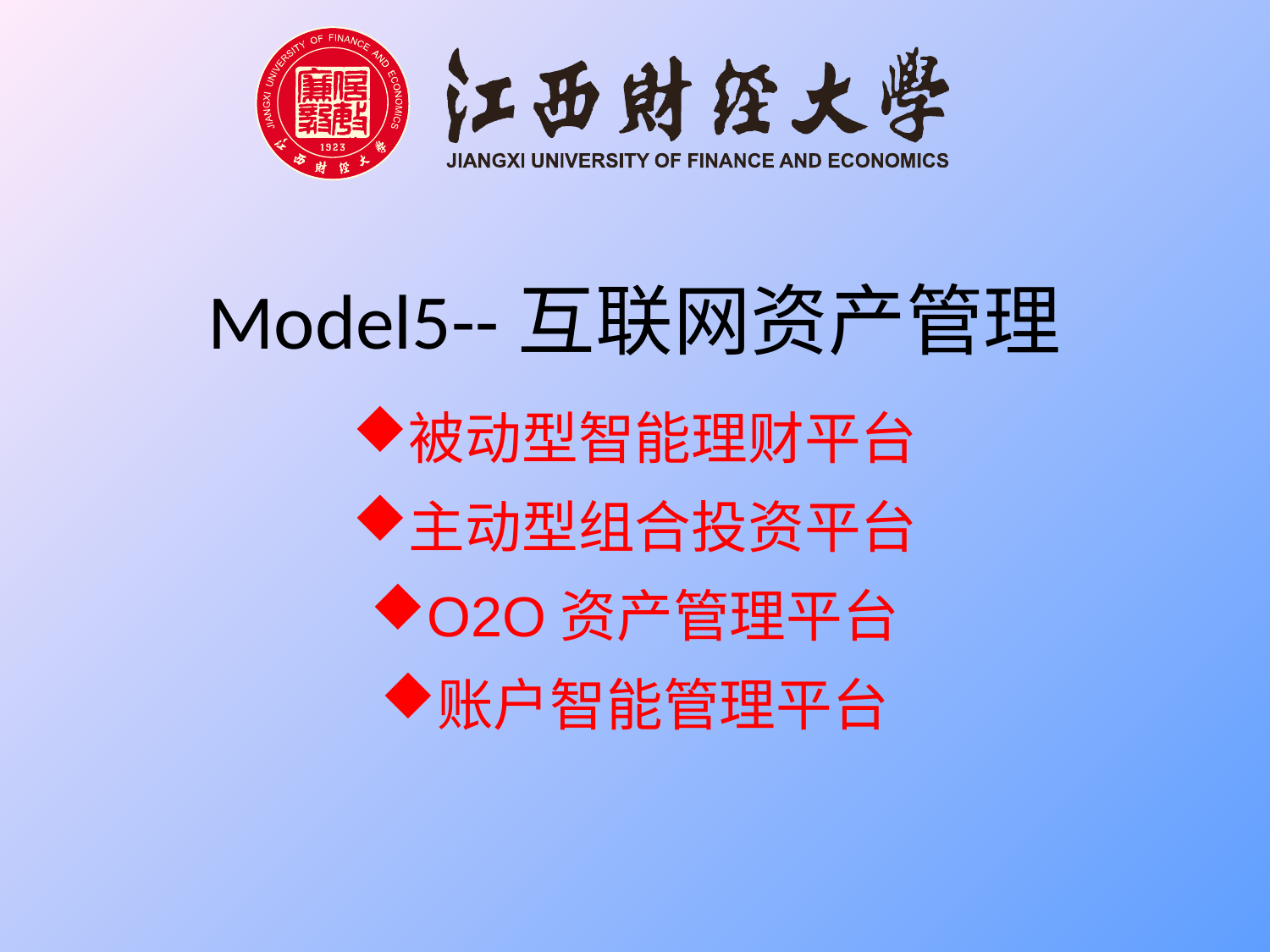

Model5--互联网资产管理
被动型智能理财平台
主动型组合投资平台
O2O资产管理平台
账户智能管理平台